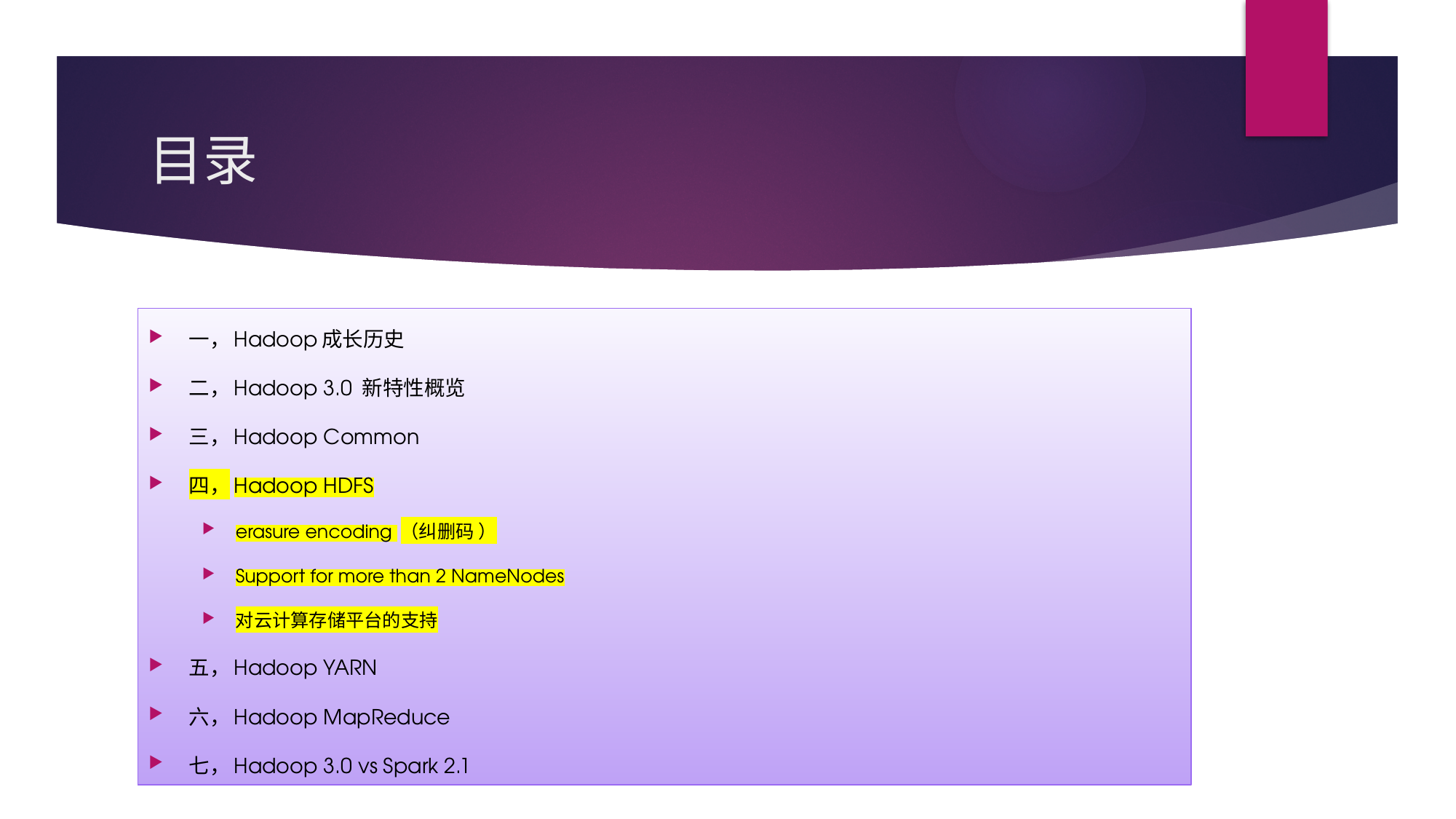

# 目录
一，Hadoop成长历史
二，Hadoop 3.0 新特性概览
三，Hadoop Common
四，Hadoop HDFS
erasure encoding （纠删码 ）
Support for more than 2 NameNodes
对云计算存储平台的支持
五，Hadoop YARN
六，Hadoop MapReduce
七，Hadoop 3.0 vs Spark 2.1